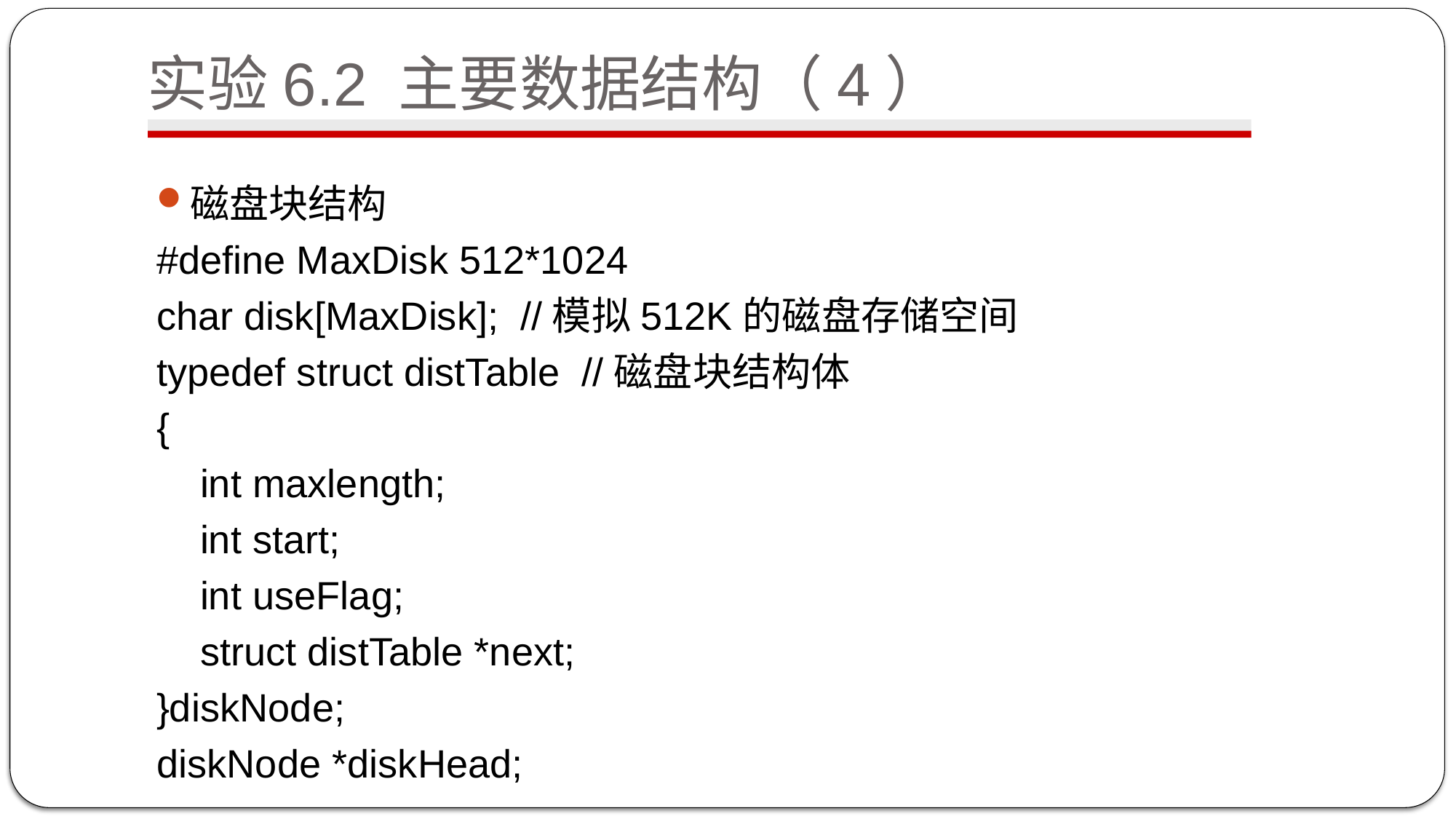

# 实验6.2 主要数据结构（4）
磁盘块结构
#define MaxDisk 512*1024
char disk[MaxDisk];  //模拟512K的磁盘存储空间
typedef struct distTable  //磁盘块结构体
{
    int maxlength;
    int start;
    int useFlag;
    struct distTable *next;
}diskNode;
diskNode *diskHead;